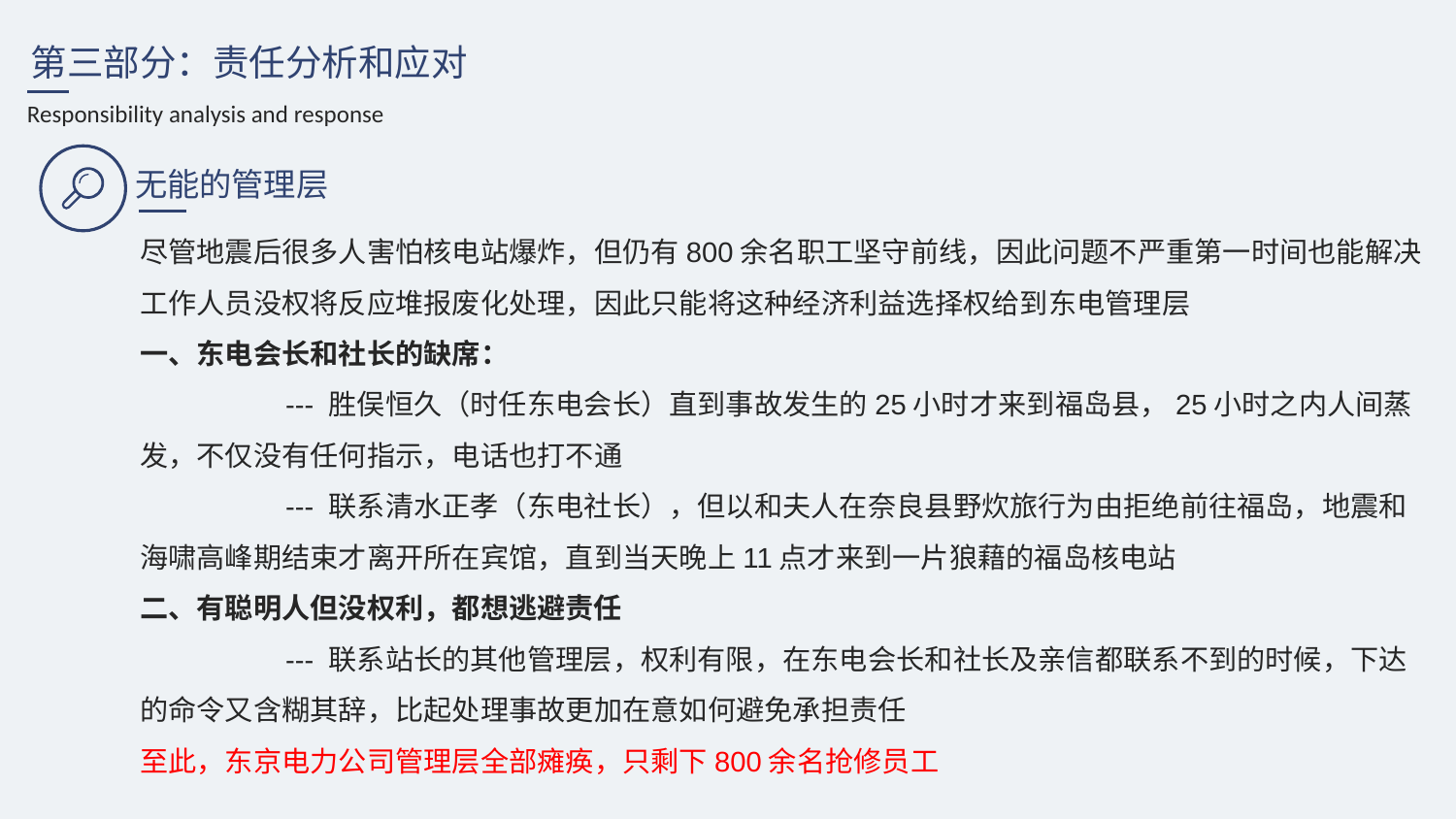

第三部分：责任分析和应对
Responsibility analysis and response

无能的管理层

尽管地震后很多人害怕核电站爆炸，但仍有800余名职工坚守前线，因此问题不严重第一时间也能解决
工作人员没权将反应堆报废化处理，因此只能将这种经济利益选择权给到东电管理层
一、东电会长和社长的缺席：
	--- 胜俣恒久（时任东电会长）直到事故发生的25小时才来到福岛县，25小时之内人间蒸发，不仅没有任何指示，电话也打不通
	--- 联系清水正孝（东电社长），但以和夫人在奈良县野炊旅行为由拒绝前往福岛，地震和海啸高峰期结束才离开所在宾馆，直到当天晚上11点才来到一片狼藉的福岛核电站
二、有聪明人但没权利，都想逃避责任
	--- 联系站长的其他管理层，权利有限，在东电会长和社长及亲信都联系不到的时候，下达的命令又含糊其辞，比起处理事故更加在意如何避免承担责任
至此，东京电力公司管理层全部瘫痪，只剩下800余名抢修员工